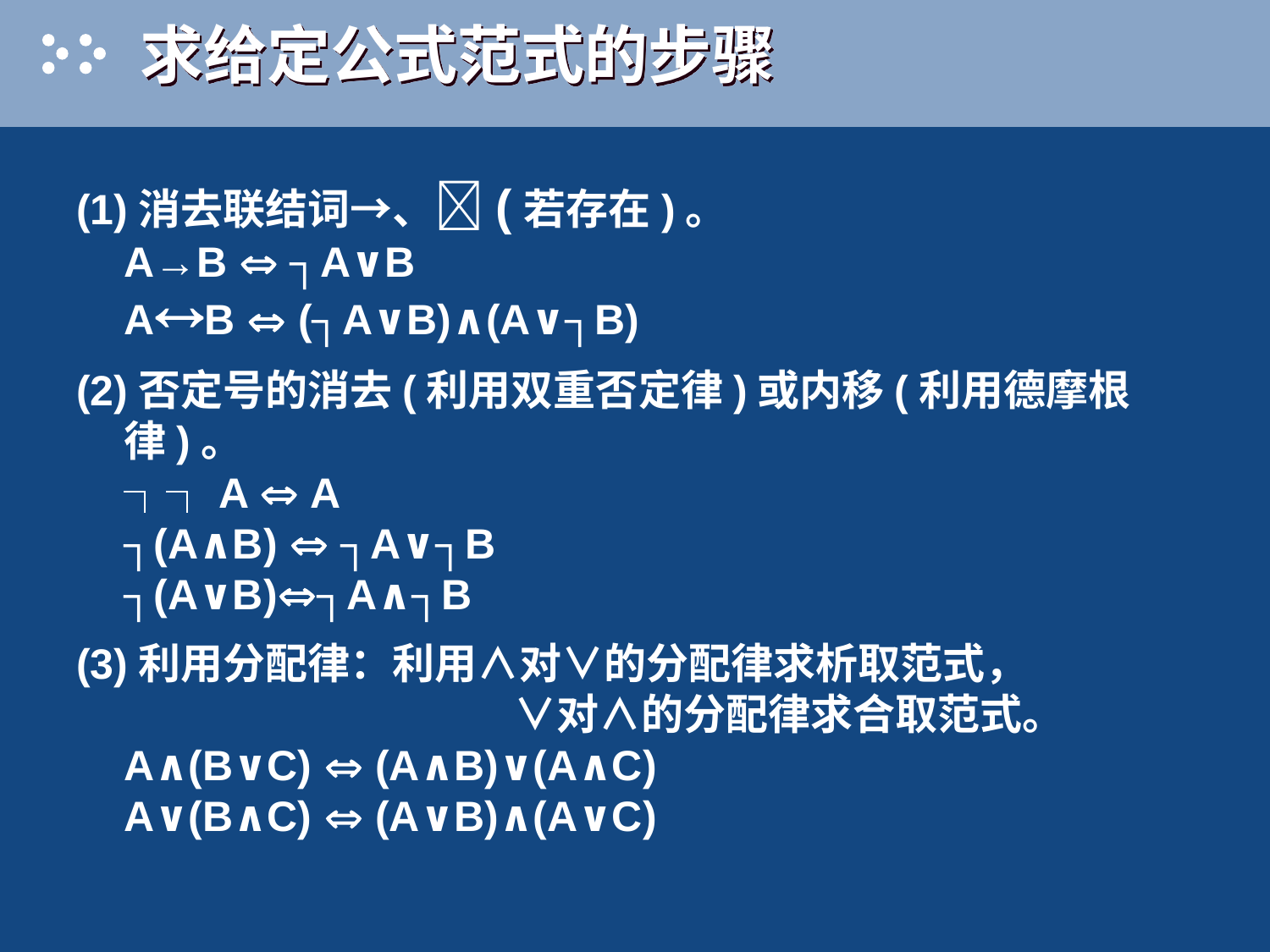

# 求给定公式范式的步骤
(1)消去联结词→、↔(若存在)。
A→B ⇔ ┐A∨B
A↔B ⇔ (┐A∨B)∧(A∨┐B)
(2)否定号的消去(利用双重否定律)或内移(利用德摩根律)。
┐┐A ⇔ A
┐(A∧B) ⇔ ┐A∨┐B
┐(A∨B)⇔┐A∧┐B
(3)利用分配律：利用∧对∨的分配律求析取范式，
		 	 ∨对∧的分配律求合取范式。
A∧(B∨C) ⇔ (A∧B)∨(A∧C)
A∨(B∧C) ⇔ (A∨B)∧(A∨C)